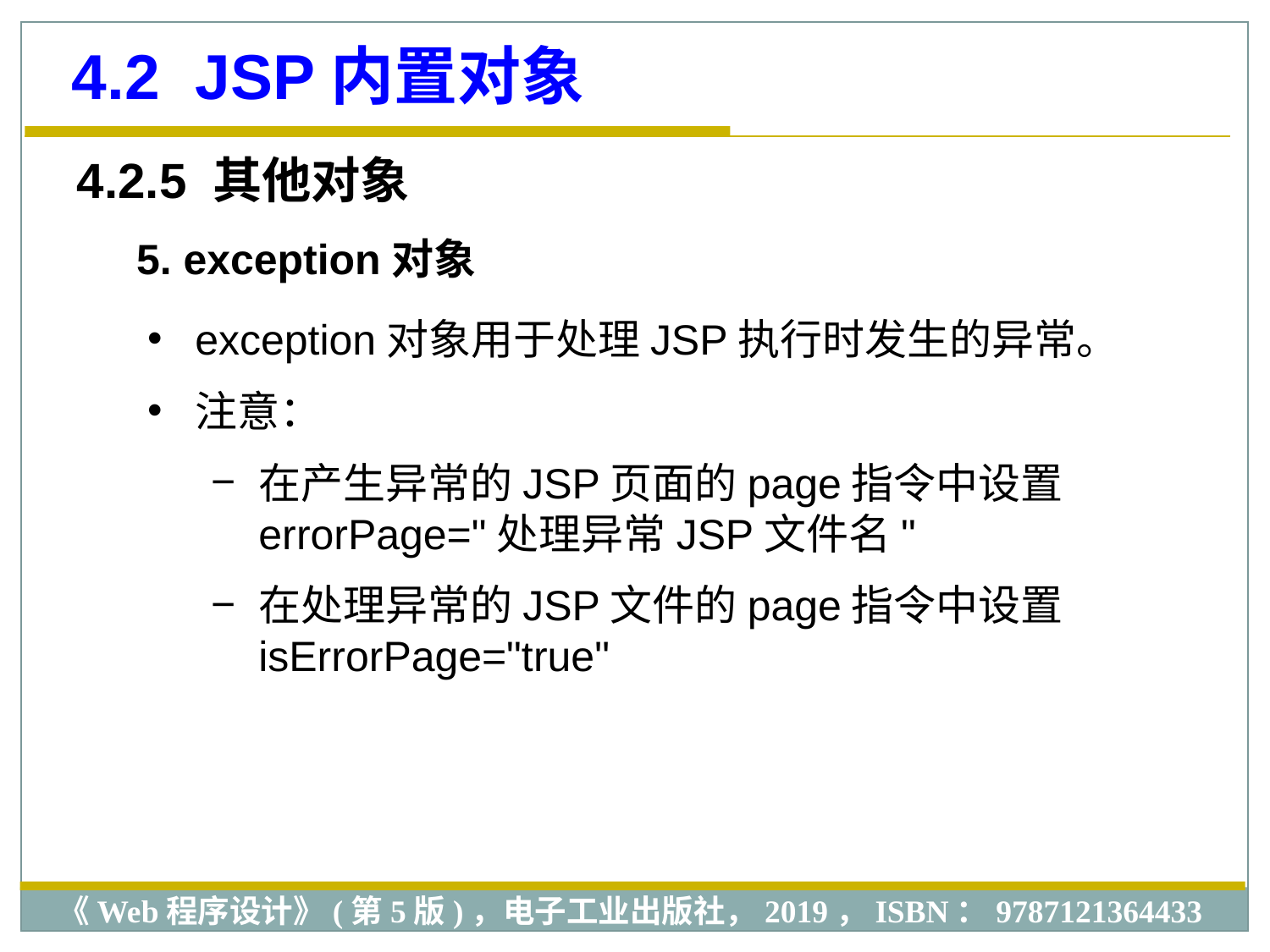

4.2  JSP内置对象
4.2.5 其他对象
5. exception对象
exception对象用于处理JSP执行时发生的异常。
注意：
在产生异常的JSP页面的page指令中设置errorPage="处理异常JSP文件名"
在处理异常的JSP文件的page指令中设置isErrorPage="true"